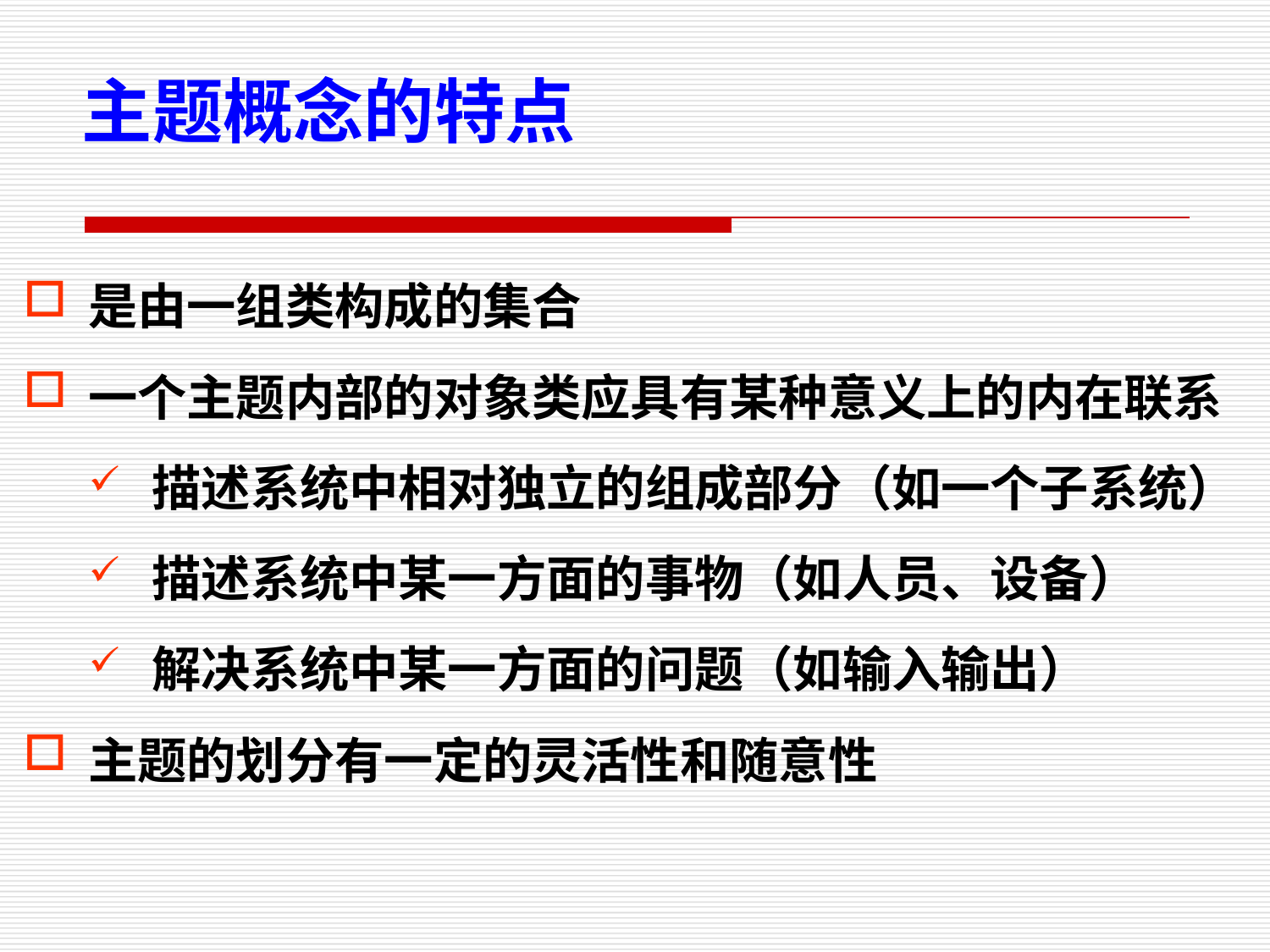

主题概念的特点
是由一组类构成的集合
一个主题内部的对象类应具有某种意义上的内在联系
描述系统中相对独立的组成部分（如一个子系统）
描述系统中某一方面的事物（如人员、设备）
解决系统中某一方面的问题（如输入输出）
主题的划分有一定的灵活性和随意性